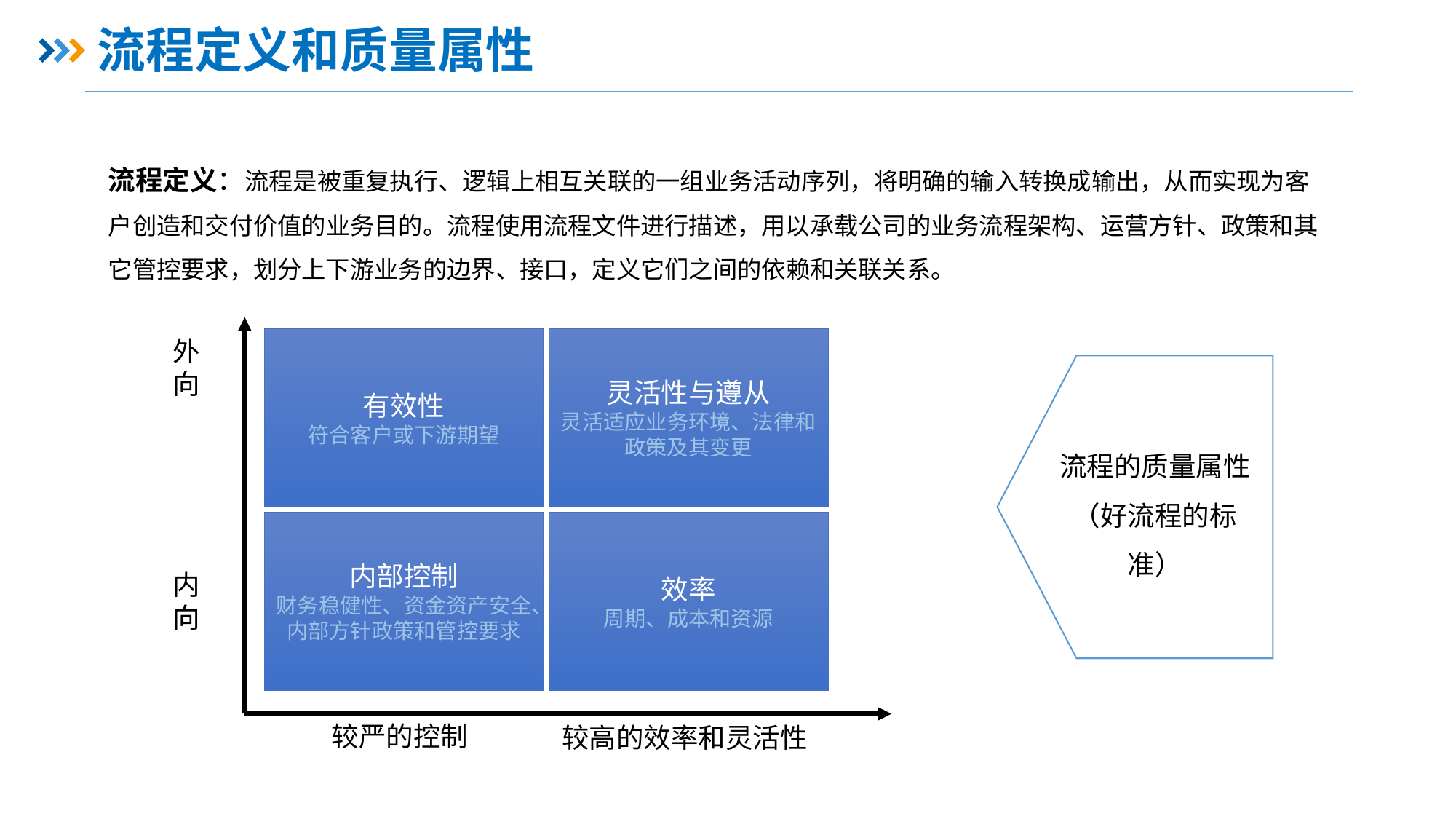

# 流程定义和质量属性
流程定义：流程是被重复执行、逻辑上相互关联的一组业务活动序列，将明确的输入转换成输出，从而实现为客户创造和交付价值的业务目的。流程使用流程文件进行描述，用以承载公司的业务流程架构、运营方针、政策和其它管控要求，划分上下游业务的边界、接口，定义它们之间的依赖和关联关系。
外向
有效性
符合客户或下游期望
灵活性与遵从
灵活适应业务环境、法律和政策及其变更
内部控制
财务稳健性、资金资产安全、内部方针政策和管控要求
效率
周期、成本和资源
内向
较严的控制
较高的效率和灵活性
流程的质量属性
（好流程的标准）